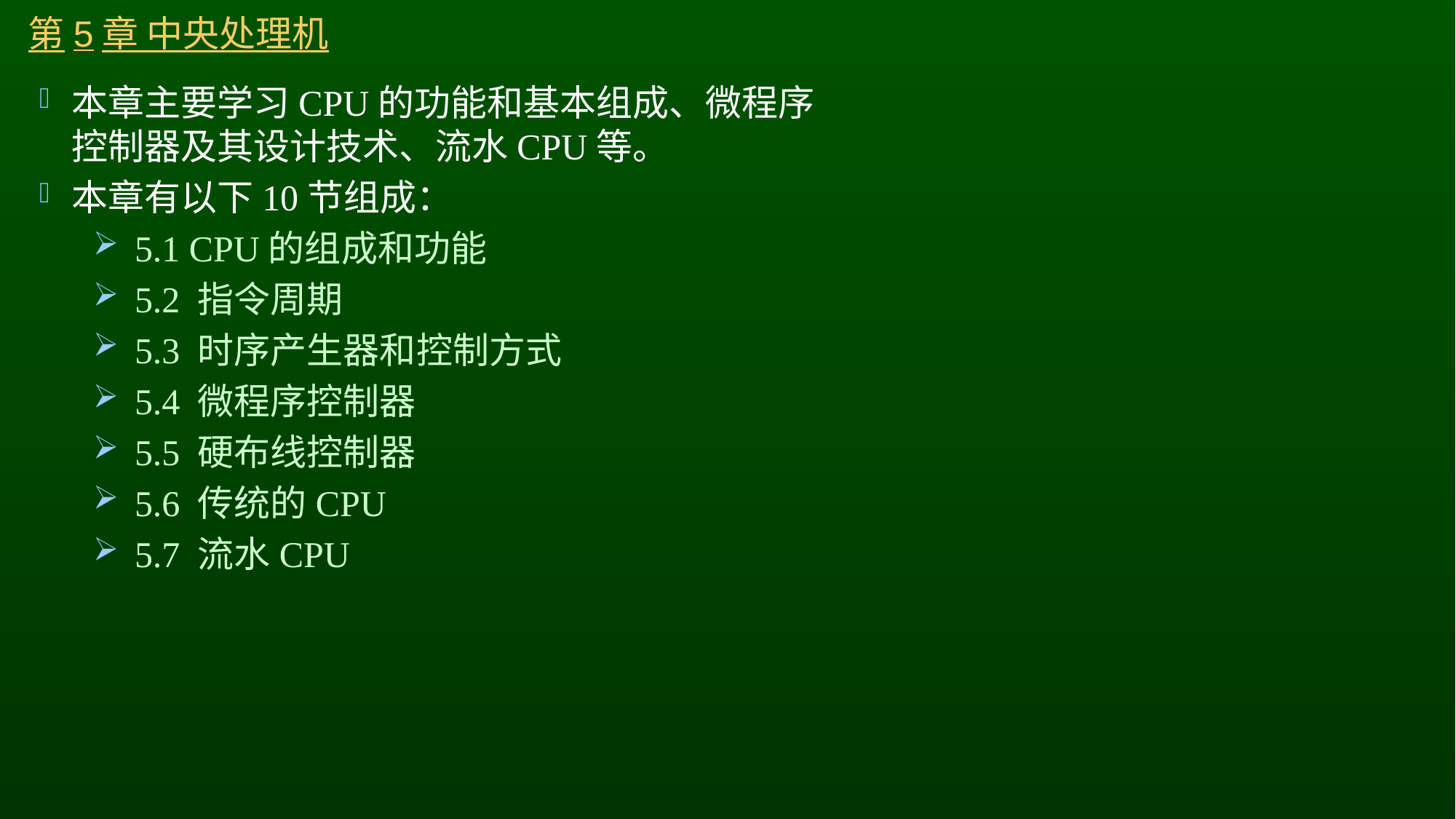

# 第5章 中央处理机
本章主要学习CPU的功能和基本组成、微程序控制器及其设计技术、流水CPU等。
本章有以下10节组成：
 5.1 CPU的组成和功能
 5.2 指令周期
 5.3 时序产生器和控制方式
 5.4 微程序控制器
 5.5 硬布线控制器
 5.6 传统的CPU
 5.7 流水CPU